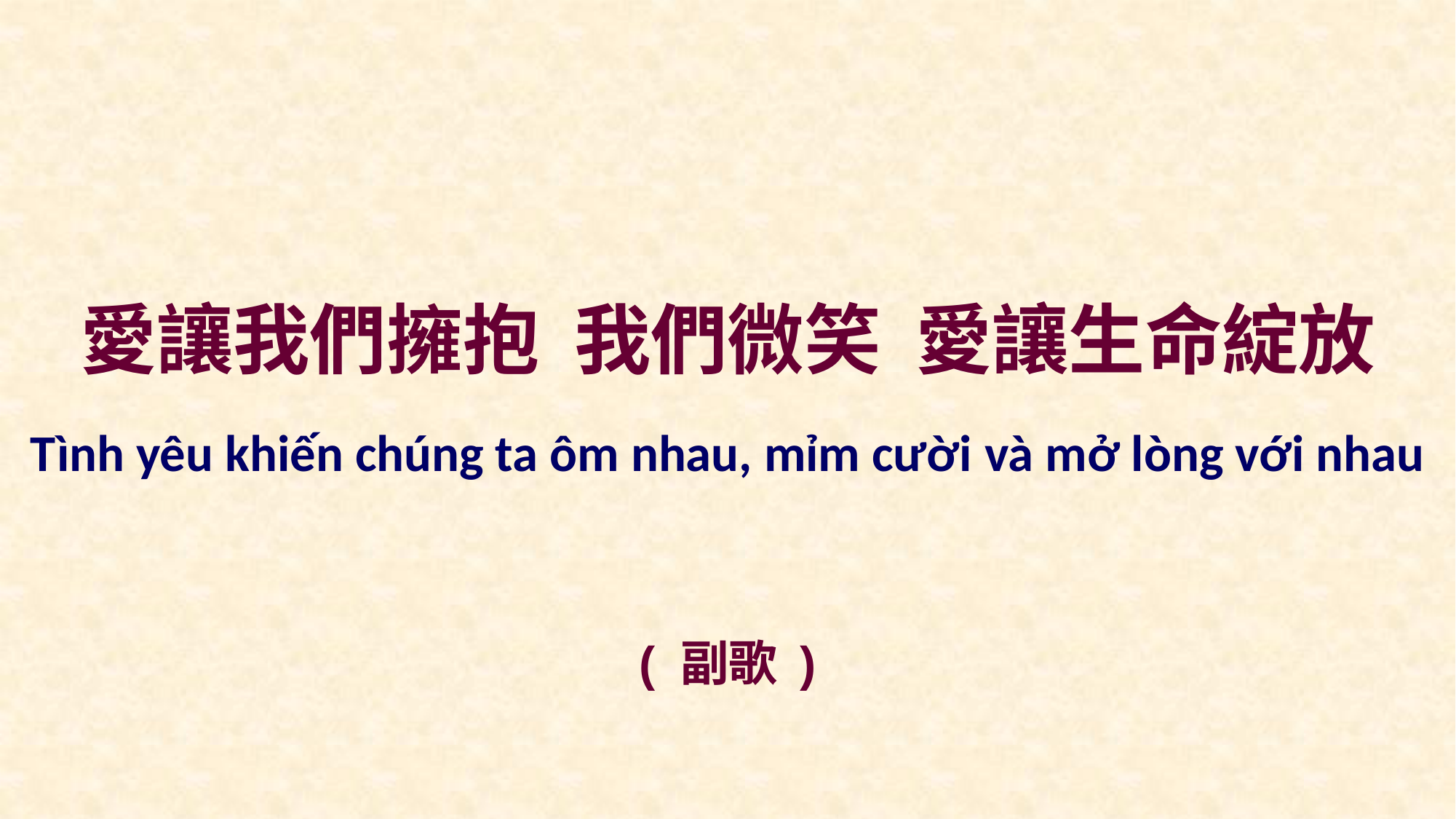

愛讓我們擁抱  我們微笑  愛讓生命綻放
Tình yêu khiến chúng ta ôm nhau, mỉm cười và mở lòng với nhau
( 副歌 )